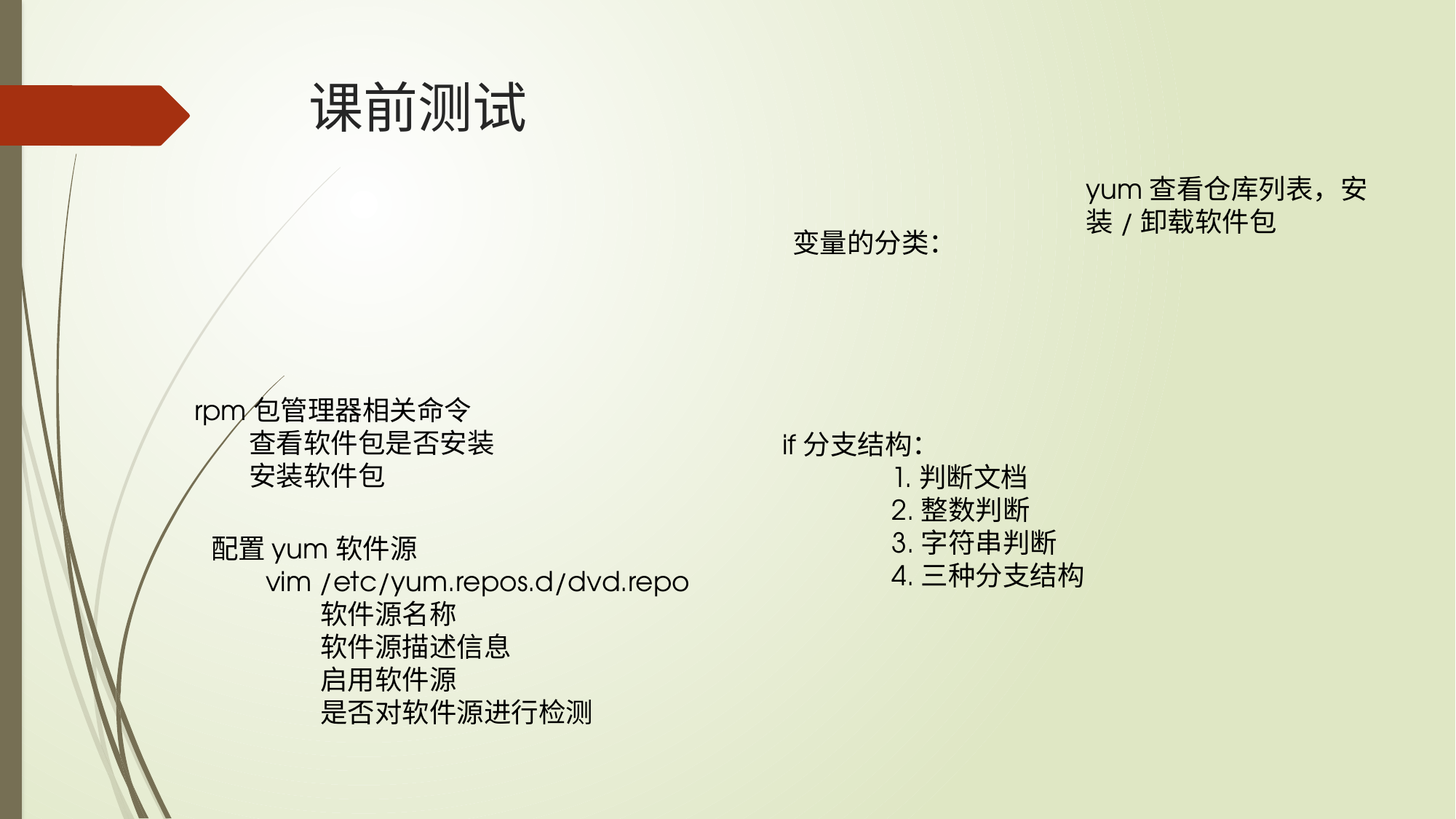

# 课前测试
yum查看仓库列表，安装/卸载软件包

变量的分类：

rpm包管理器相关命令
查看软件包是否安装
安装软件包
if分支结构：
	1.判断文档
	2.整数判断
	3.字符串判断
	4.三种分支结构
配置yum软件源
vim /etc/yum.repos.d/dvd.repo
软件源名称
软件源描述信息
启用软件源
是否对软件源进行检测